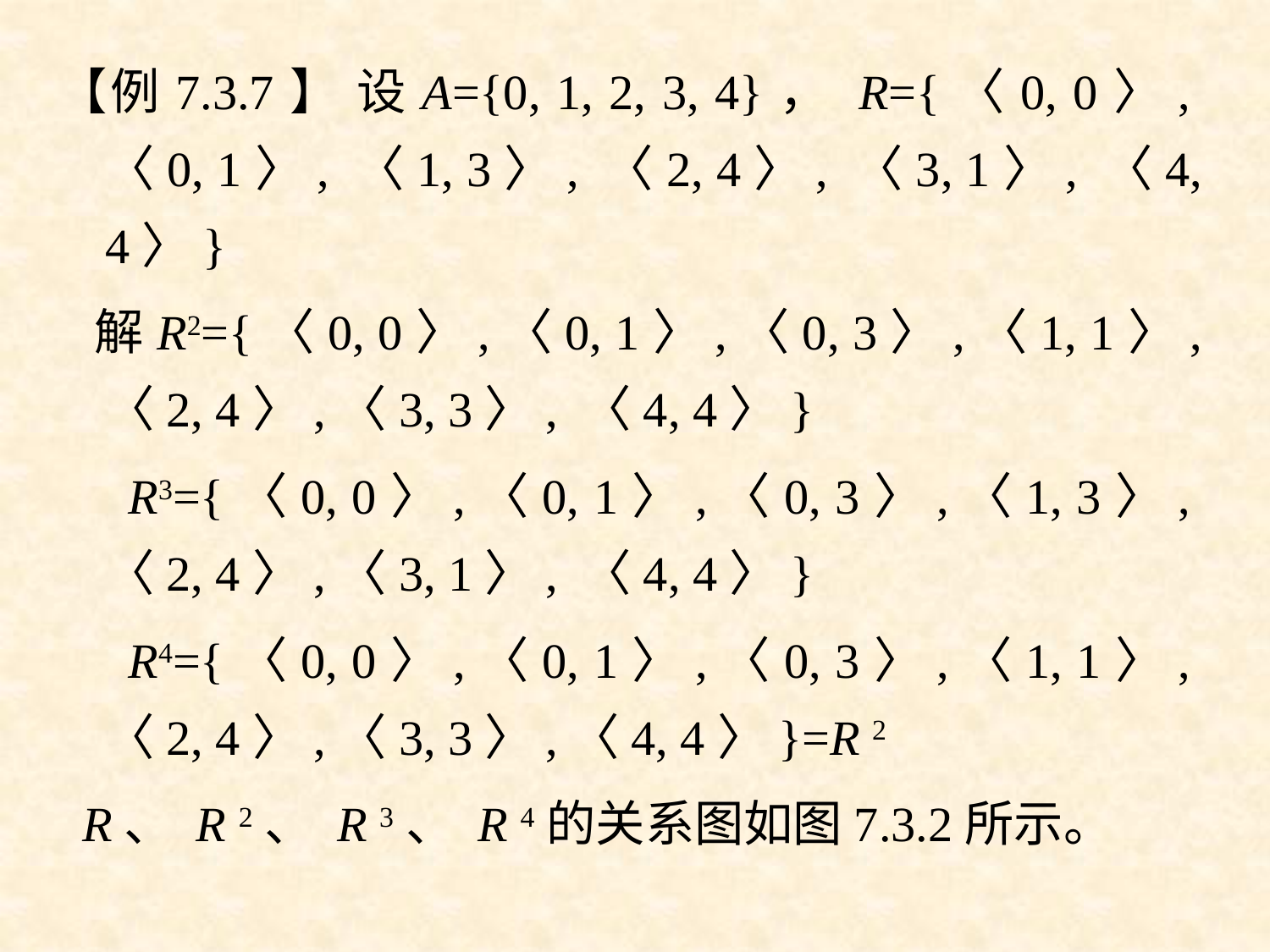

【例7.3.7】 设A={0, 1, 2, 3, 4}， R={〈0, 0〉,〈0, 1〉, 〈1, 3〉, 〈2, 4〉, 〈3, 1〉, 〈4, 4〉}
  解R2={〈0, 0〉,〈0, 1〉,〈0, 3〉,〈1, 1〉, 〈2, 4〉,〈3, 3〉, 〈4, 4〉}
     R3={〈0, 0〉,〈0, 1〉,〈0, 3〉,〈1, 3〉,〈2, 4〉,〈3, 1〉, 〈4, 4〉}
     R4={〈0, 0〉,〈0, 1〉,〈0, 3〉,〈1, 1〉,〈2, 4〉,〈3, 3〉,〈4, 4〉}=R 2
  R、 R 2、 R 3、 R 4的关系图如图7.3.2所示。